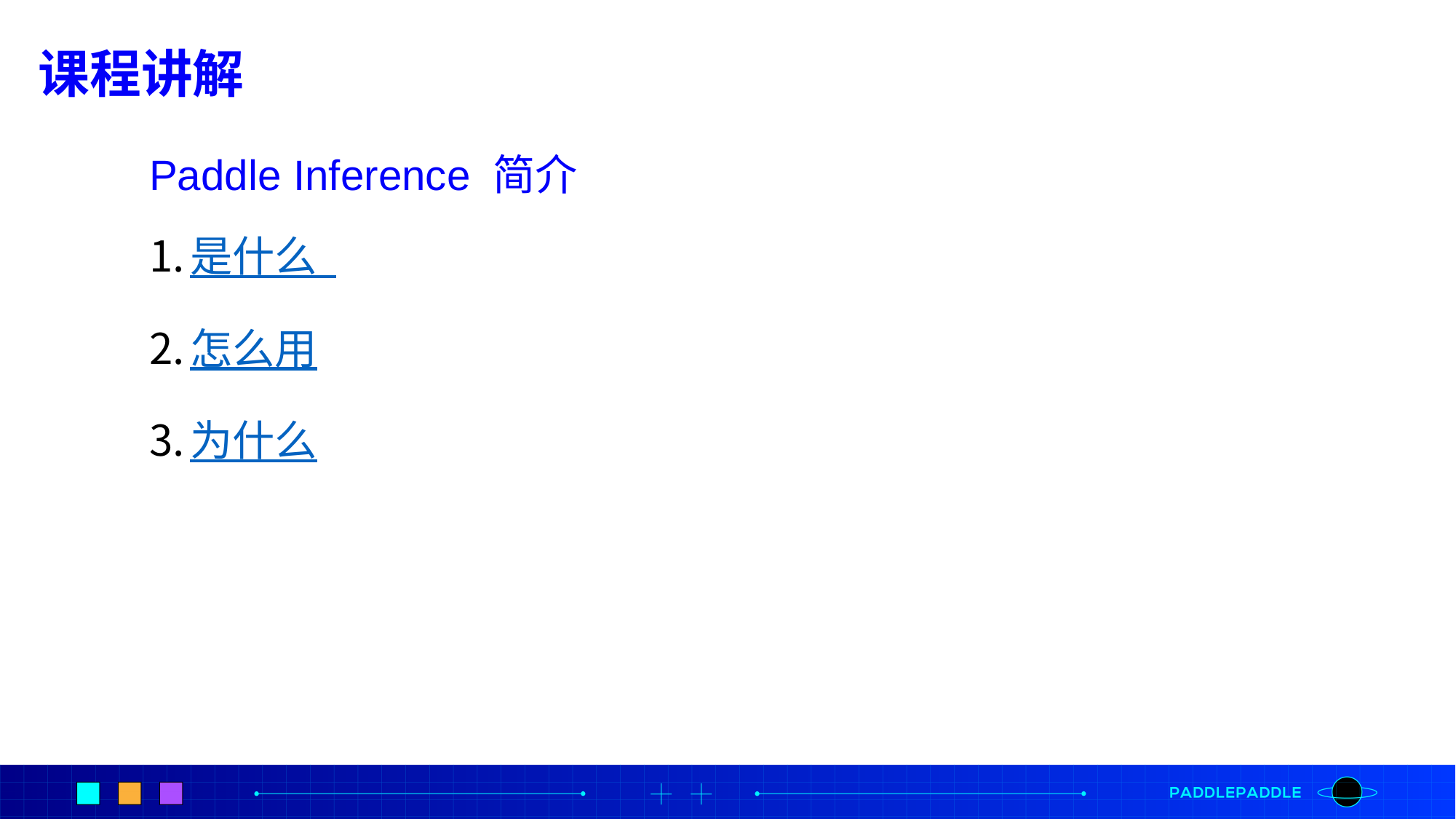

课程讲解
Paddle Inference 简介
是什么
怎么用
为什么